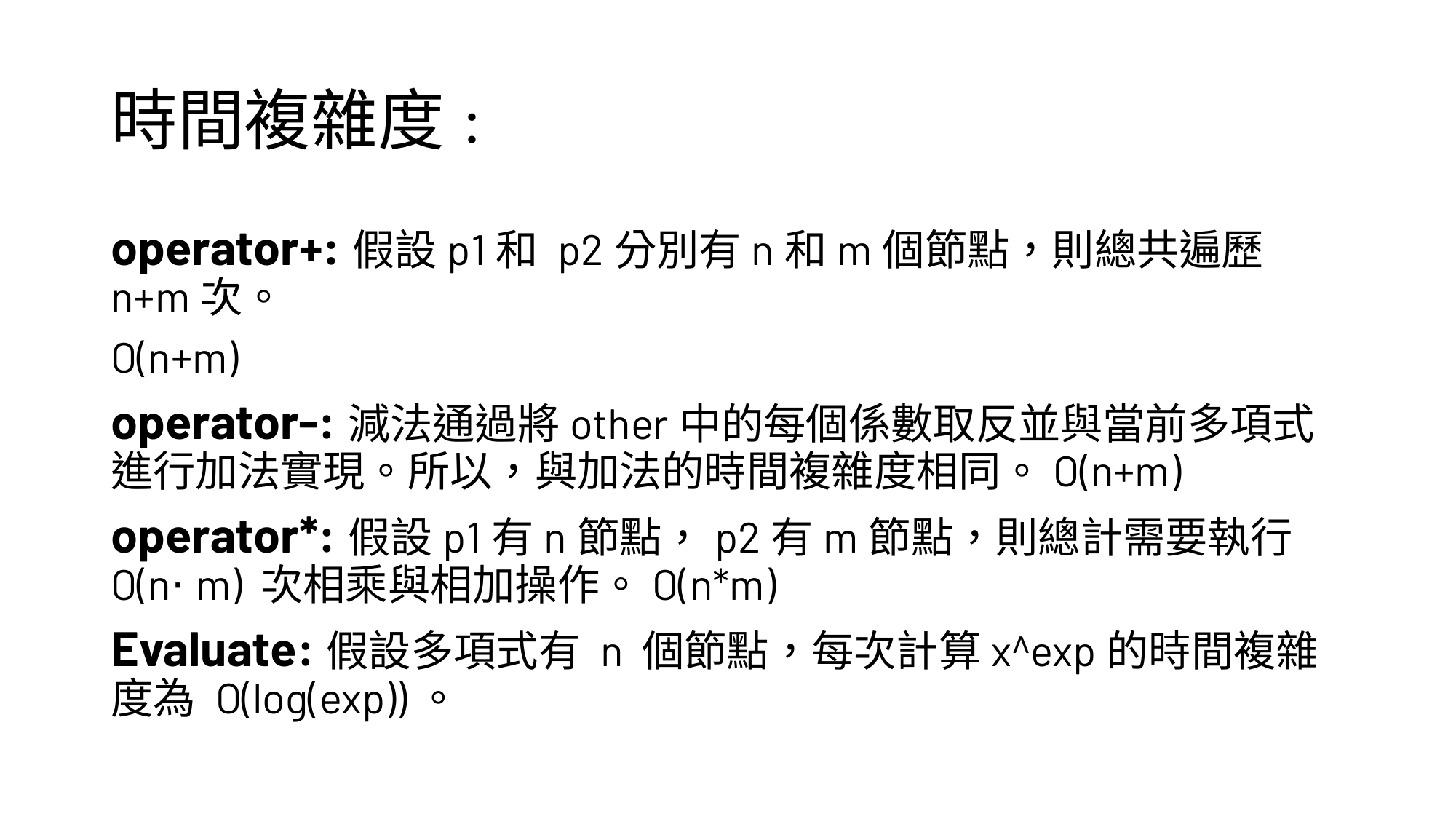

# 時間複雜度:
operator+:假設p1和 p2分別有n和m個節點，則總共遍歷n+m次。
O(n+m)
operator-:減法通過將other中的每個係數取反並與當前多項式進行加法實現。所以，與加法的時間複雜度相同。O(n+m)
operator*:假設p1有n節點，p2有m節點，則總計需要執行 O(n⋅m) 次相乘與相加操作。O(n*m)
Evaluate:假設多項式有 n 個節點，每次計算x^exp的時間複雜度為 O(log(exp))。